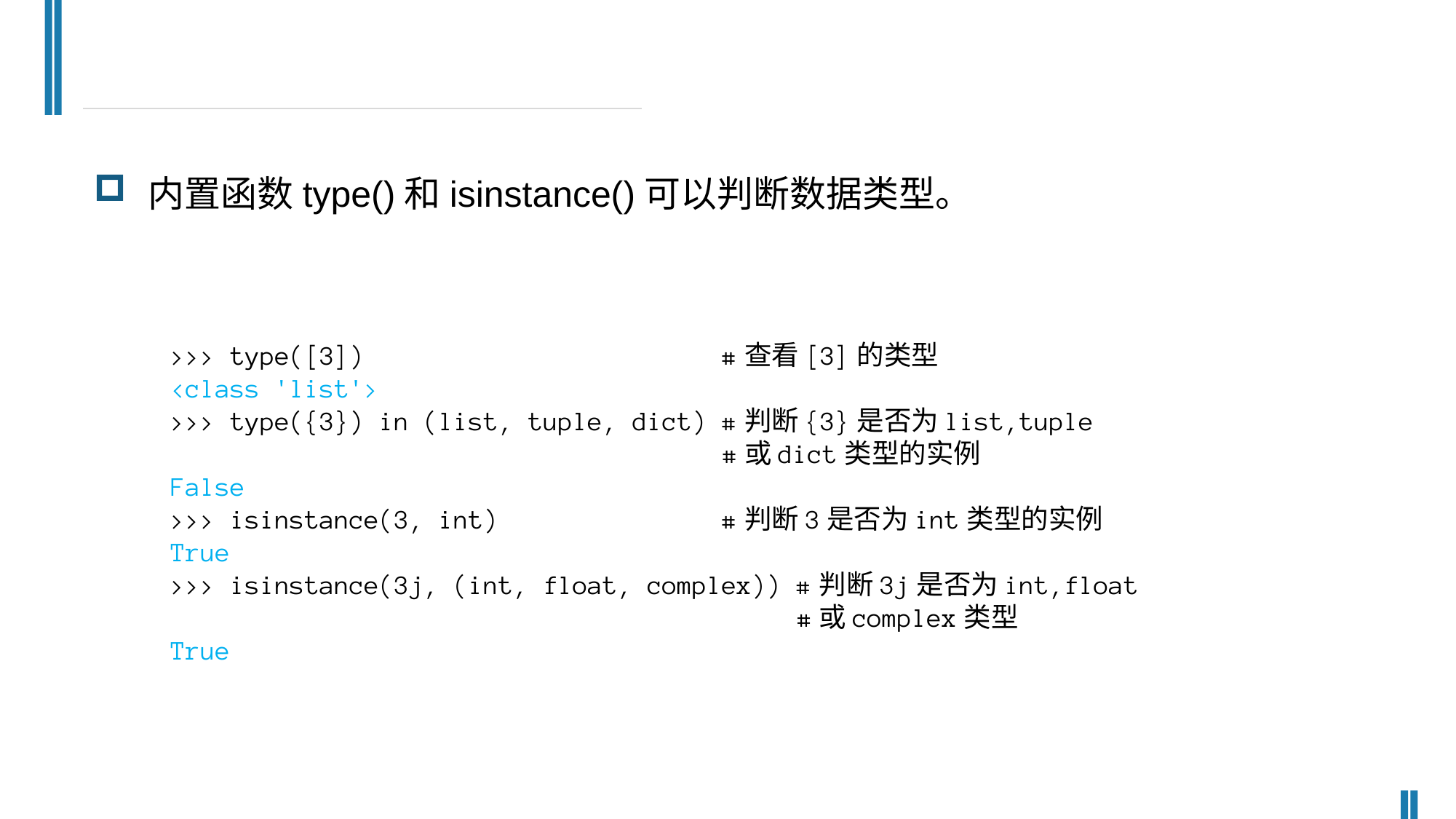

内置函数type()和isinstance()可以判断数据类型。

>>> type([3])                        #查看[3]的类型
<class 'list'>
>>> type({3}) in (list, tuple, dict) #判断{3}是否为list,tuple
                                     #或dict类型的实例
False
>>> isinstance(3, int)               #判断3是否为int类型的实例
True
>>> isinstance(3j, (int, float, complex)) #判断3j是否为int,float
                                          #或complex类型
True